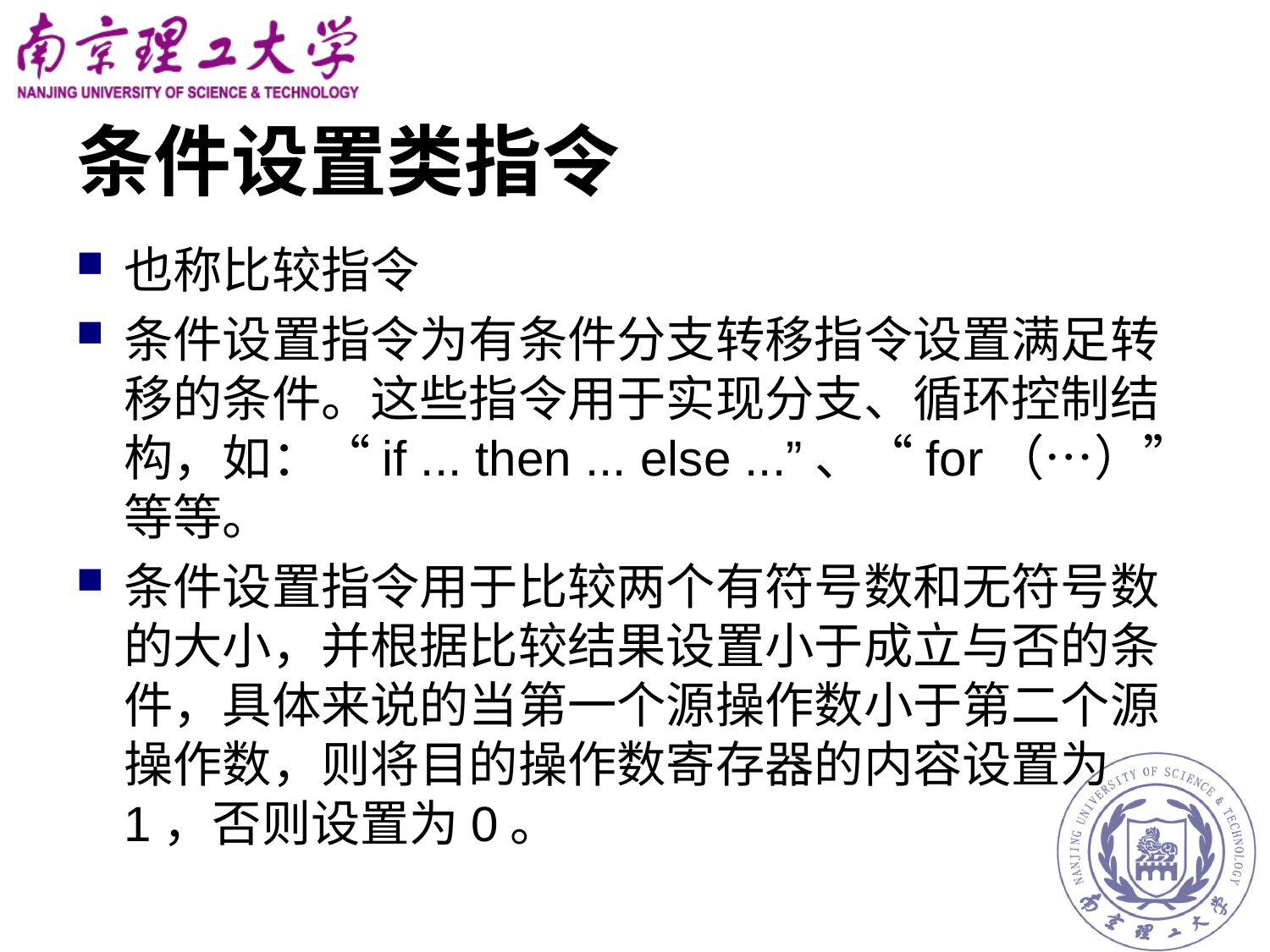

# 条件设置类指令
也称比较指令
条件设置指令为有条件分支转移指令设置满足转移的条件。这些指令用于实现分支、循环控制结构，如：“if ... then ... else ...”、“for（…）”等等。
条件设置指令用于比较两个有符号数和无符号数的大小，并根据比较结果设置小于成立与否的条件，具体来说的当第一个源操作数小于第二个源操作数，则将目的操作数寄存器的内容设置为1，否则设置为0。